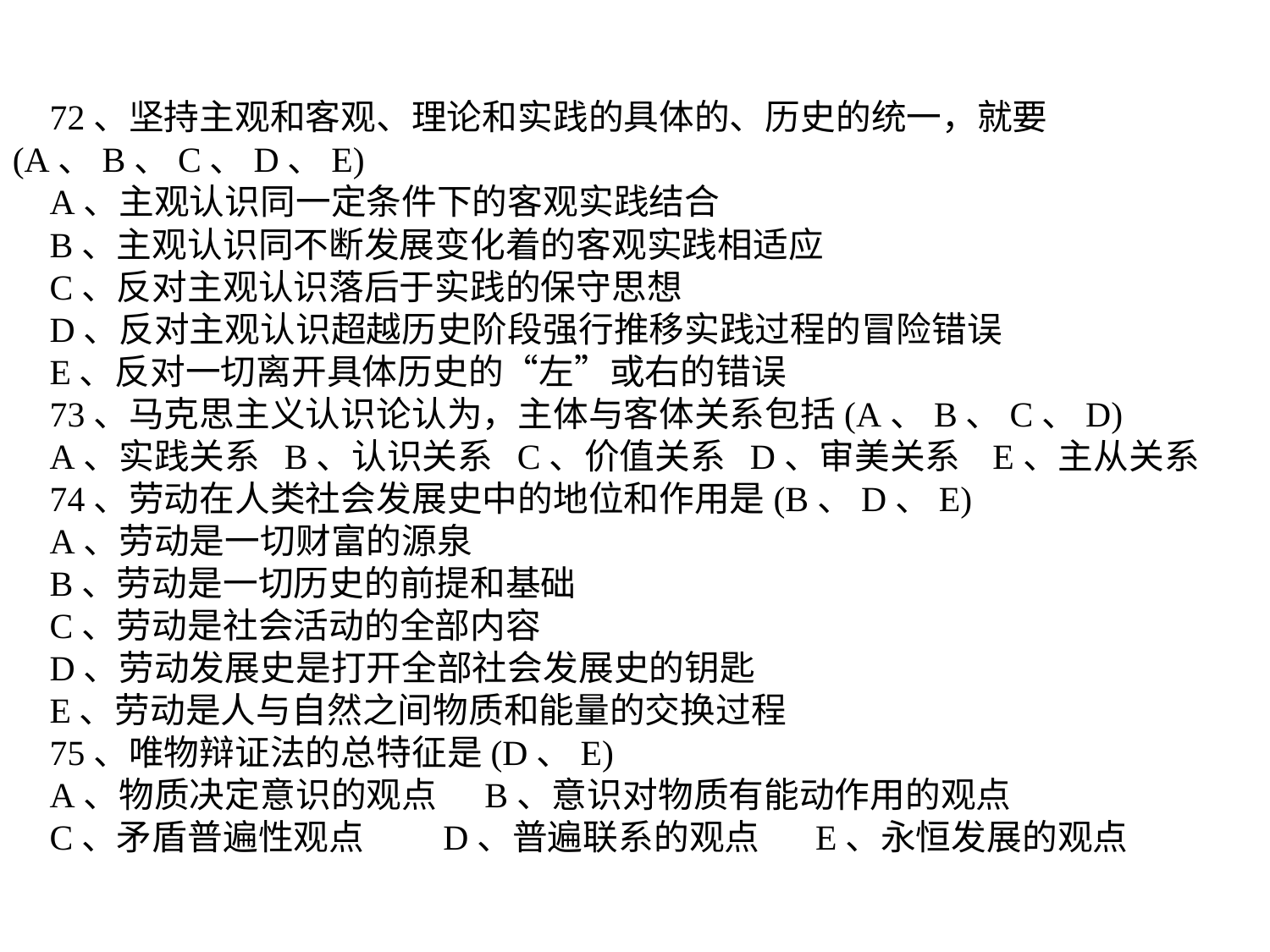

72、坚持主观和客观、理论和实践的具体的、历史的统一，就要(A、B、C、D、E)
A、主观认识同一定条件下的客观实践结合
B、主观认识同不断发展变化着的客观实践相适应
C、反对主观认识落后于实践的保守思想
D、反对主观认识超越历史阶段强行推移实践过程的冒险错误
E、反对一切离开具体历史的“左”或右的错误
73、马克思主义认识论认为，主体与客体关系包括(A、B、C、D)
A、实践关系  B、认识关系  C、价值关系  D、审美关系   E、主从关系
74、劳动在人类社会发展史中的地位和作用是(B、D、E)
A、劳动是一切财富的源泉
B、劳动是一切历史的前提和基础
C、劳动是社会活动的全部内容
D、劳动发展史是打开全部社会发展史的钥匙
E、劳动是人与自然之间物质和能量的交换过程
75、唯物辩证法的总特征是(D、E)
A、物质决定意识的观点     B、意识对物质有能动作用的观点
C、矛盾普遍性观点         D、普遍联系的观点      E、永恒发展的观点